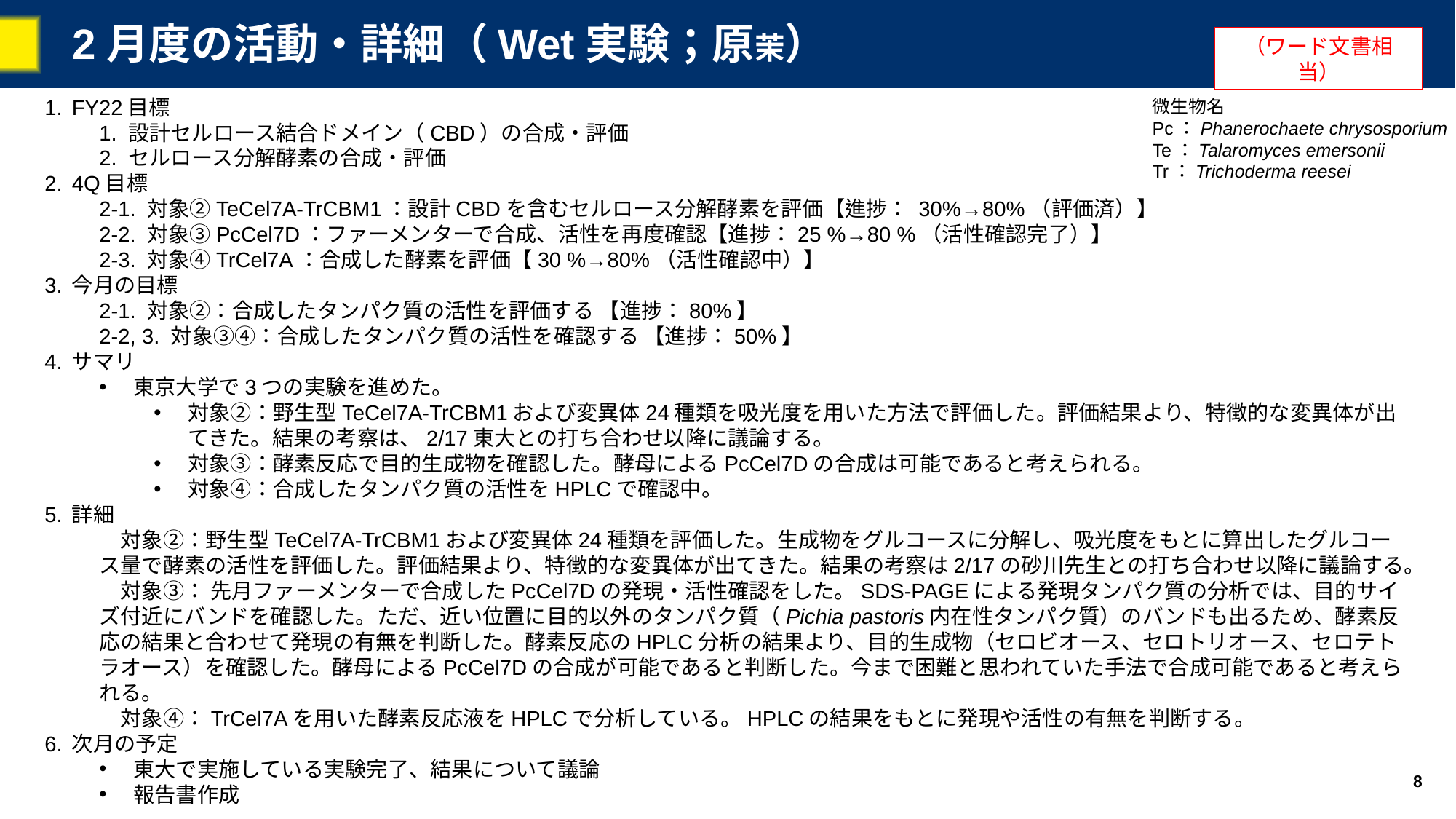

# 2月度の活動・詳細（Wet実験；原茉）
（ワード文書相当）
FY22目標
1. 設計セルロース結合ドメイン（CBD）の合成・評価
2. セルロース分解酵素の合成・評価
4Q目標
2-1. 対象②TeCel7A-TrCBM1：設計CBDを含むセルロース分解酵素を評価【進捗： 30%→80%（評価済）】
2-2. 対象③PcCel7D：ファーメンターで合成、活性を再度確認【進捗：25 %→80 %（活性確認完了）】
2-3. 対象④TrCel7A：合成した酵素を評価【30 %→80%（活性確認中）】
今月の目標
2-1. 対象②：合成したタンパク質の活性を評価する 【進捗：80%】
2-2, 3. 対象③④：合成したタンパク質の活性を確認する 【進捗：50%】
サマリ
東京大学で3つの実験を進めた。
対象②：野生型TeCel7A-TrCBM1および変異体24種類を吸光度を用いた方法で評価した。評価結果より、特徴的な変異体が出てきた。結果の考察は、2/17東大との打ち合わせ以降に議論する。
対象③：酵素反応で目的生成物を確認した。酵母によるPcCel7Dの合成は可能であると考えられる。
対象④：合成したタンパク質の活性をHPLCで確認中。
詳細
　対象②：野生型TeCel7A-TrCBM1および変異体24種類を評価した。生成物をグルコースに分解し、吸光度をもとに算出したグルコース量で酵素の活性を評価した。評価結果より、特徴的な変異体が出てきた。結果の考察は2/17の砂川先生との打ち合わせ以降に議論する。
　対象③： 先月ファーメンターで合成したPcCel7Dの発現・活性確認をした。SDS-PAGEによる発現タンパク質の分析では、目的サイズ付近にバンドを確認した。ただ、近い位置に目的以外のタンパク質（Pichia pastoris内在性タンパク質）のバンドも出るため、酵素反応の結果と合わせて発現の有無を判断した。酵素反応のHPLC分析の結果より、目的生成物（セロビオース、セロトリオース、セロテトラオース）を確認した。酵母によるPcCel7Dの合成が可能であると判断した。今まで困難と思われていた手法で合成可能であると考えられる。
　対象④：TrCel7Aを用いた酵素反応液をHPLCで分析している。HPLCの結果をもとに発現や活性の有無を判断する。
次月の予定
東大で実施している実験完了、結果について議論
報告書作成
微生物名
Pc：Phanerochaete chrysosporium
Te：Talaromyces emersonii
Tr：Trichoderma reesei

8